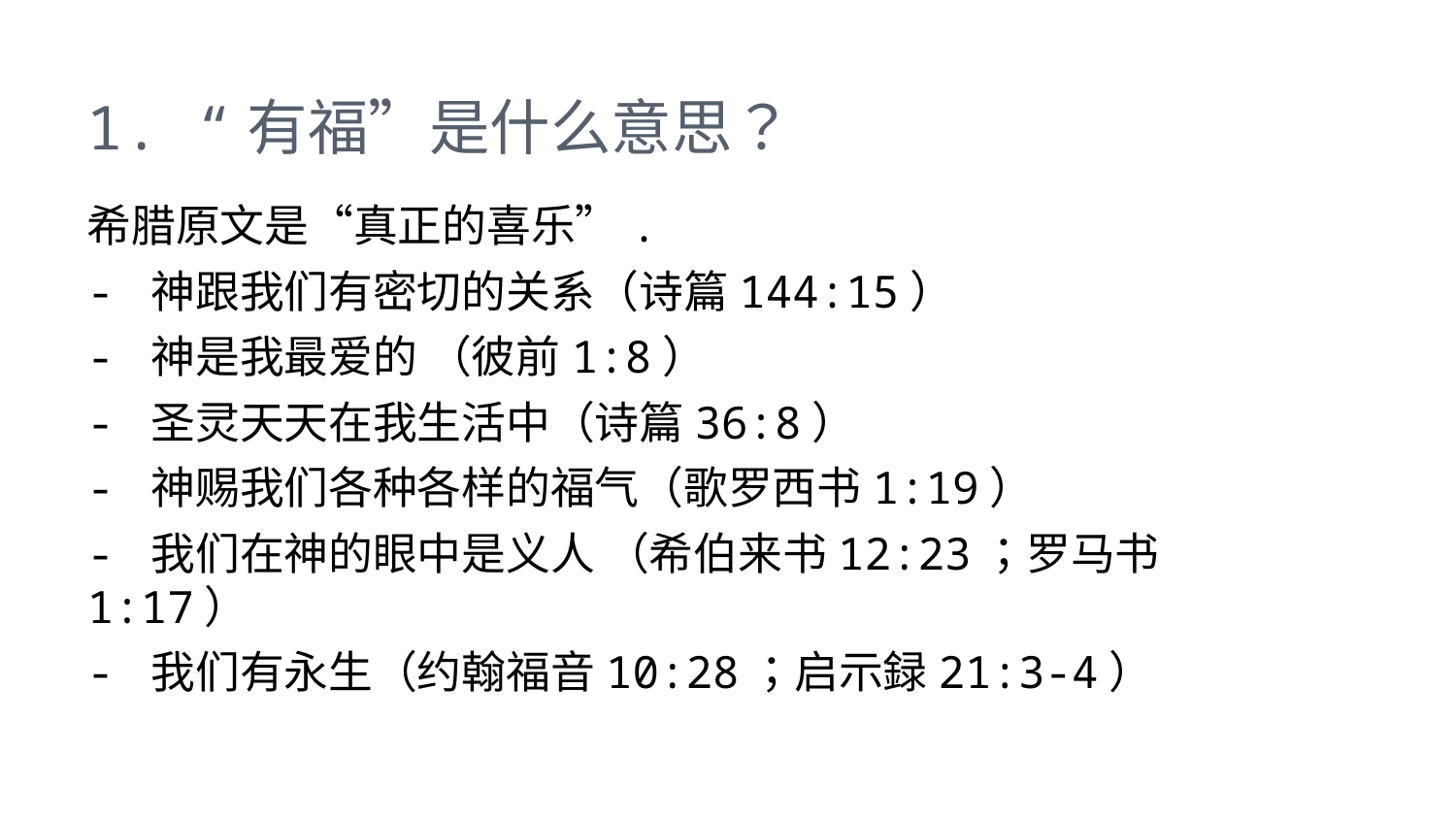

# 1. “有福”是什么意思？
希腊原文是“真正的喜乐”.
- 神跟我们有密切的关系（诗篇144:15）
- 神是我最爱的 （彼前1:8）
- 圣灵天天在我生活中（诗篇36:8）
- 神赐我们各种各样的福气（歌罗西书1:19）
- 我们在神的眼中是义人 （希伯来书12:23；罗马书1:17）
- 我们有永生（约翰福音10:28；启示録21:3-4）